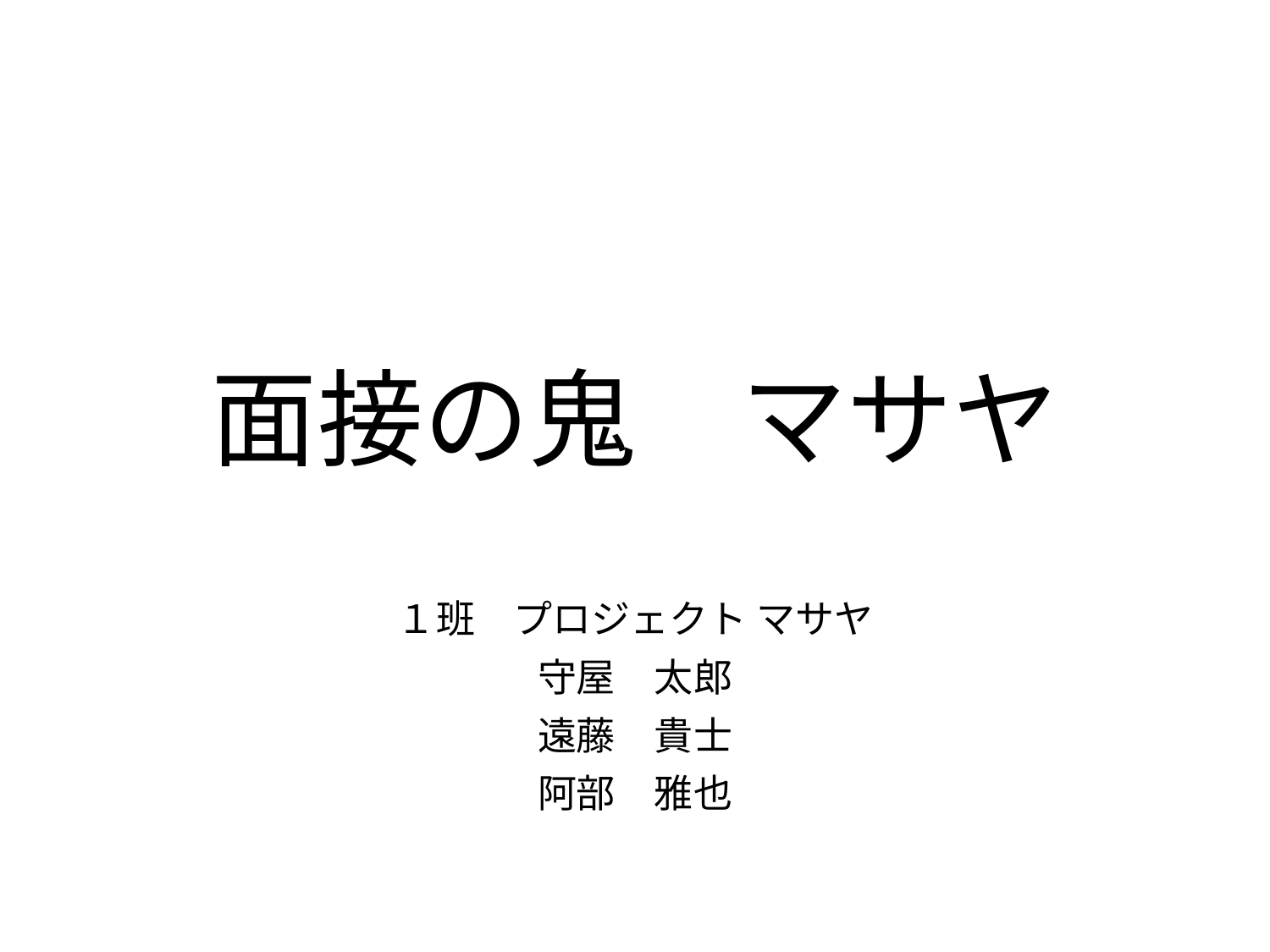

# 面接の鬼　マサヤ
１班	プロジェクト マサヤ
守屋　太郎
遠藤　貴士
阿部　雅也